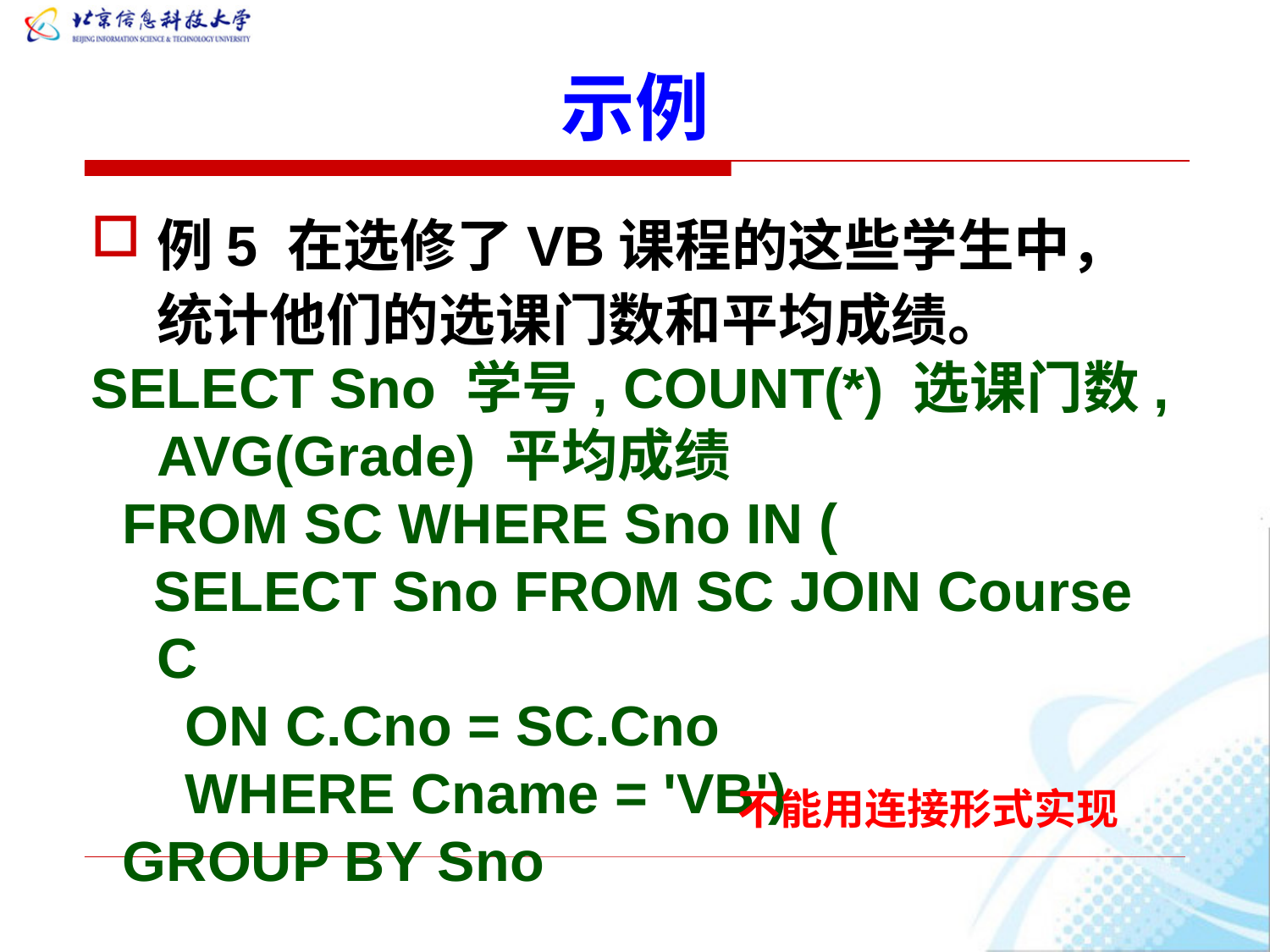

# 示例
例5 在选修了VB课程的这些学生中，统计他们的选课门数和平均成绩。
SELECT Sno 学号, COUNT(*) 选课门数, AVG(Grade) 平均成绩
  FROM SC WHERE Sno IN (
    SELECT Sno FROM SC JOIN Course C
      ON C.Cno = SC.Cno
      WHERE Cname = 'VB')
  GROUP BY Sno

不能用连接形式实现

125